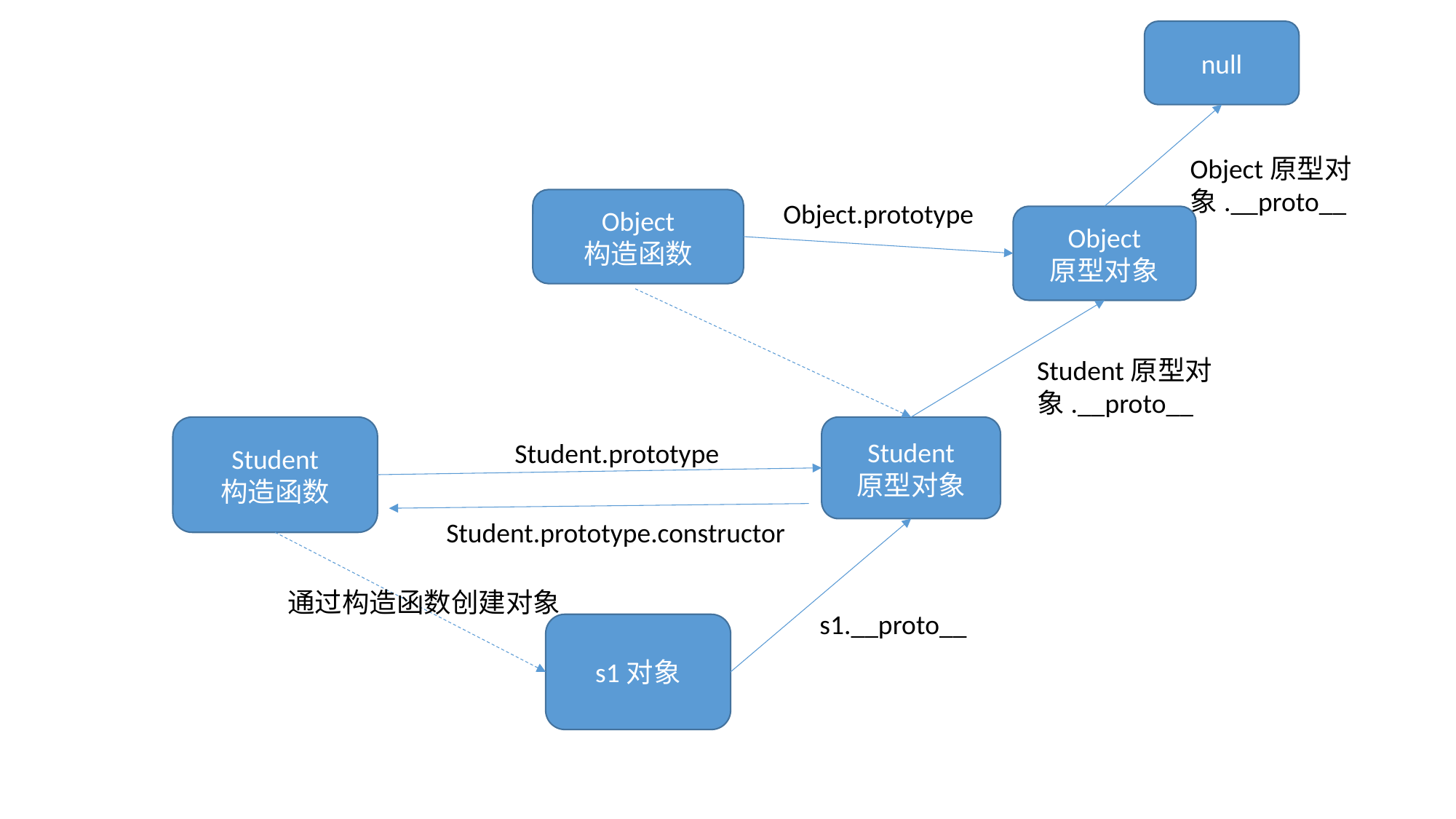

null
Object原型对象.__proto__
Object
构造函数
Object.prototype
Object
原型对象
Student原型对象.__proto__
Student
构造函数
Student
原型对象
Student.prototype
Student.prototype.constructor

通过构造函数创建对象
s1.__proto__
s1对象